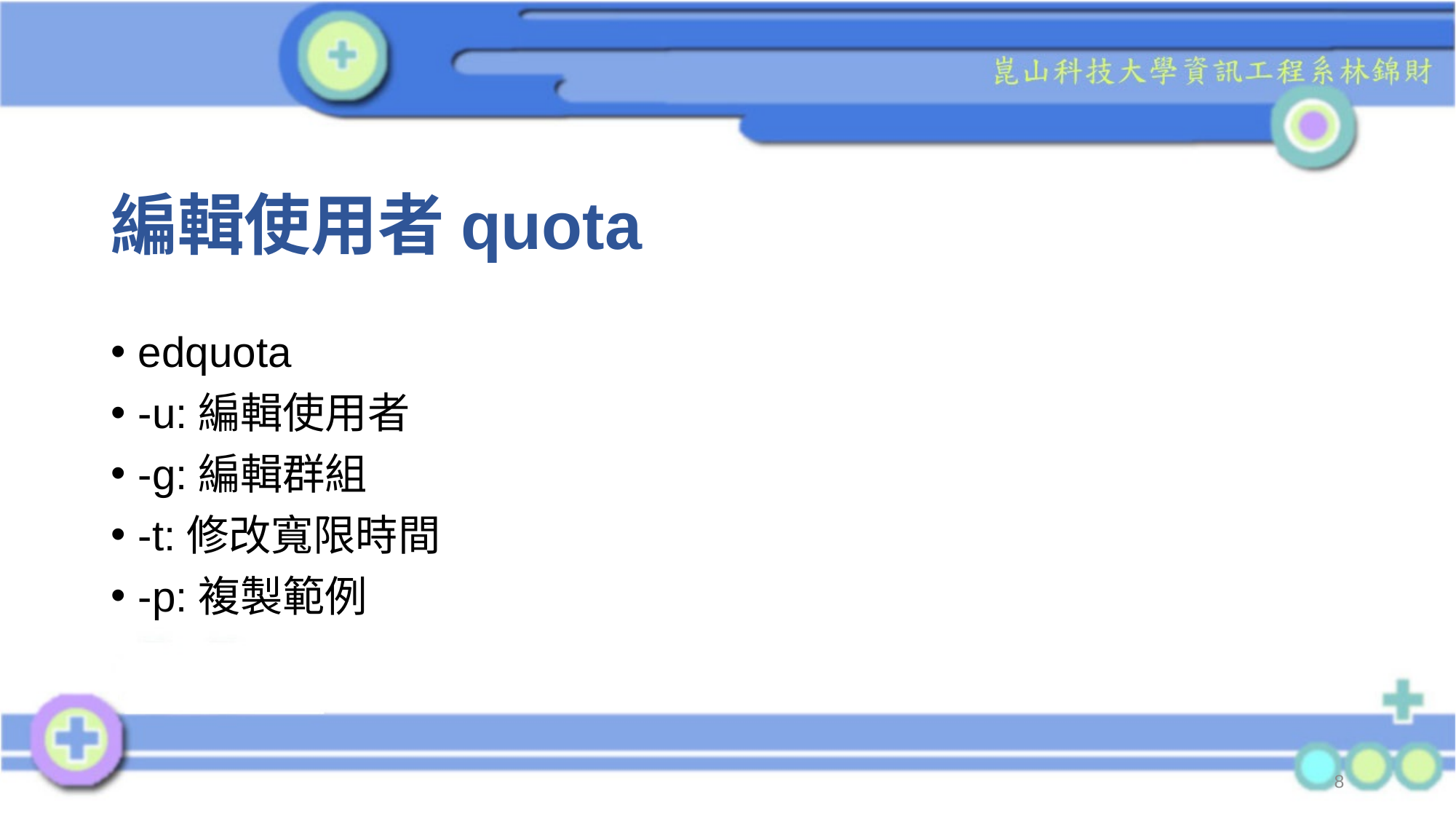

# 編輯使用者quota
edquota
-u:編輯使用者
-g:編輯群組
-t:修改寬限時間
-p:複製範例

8